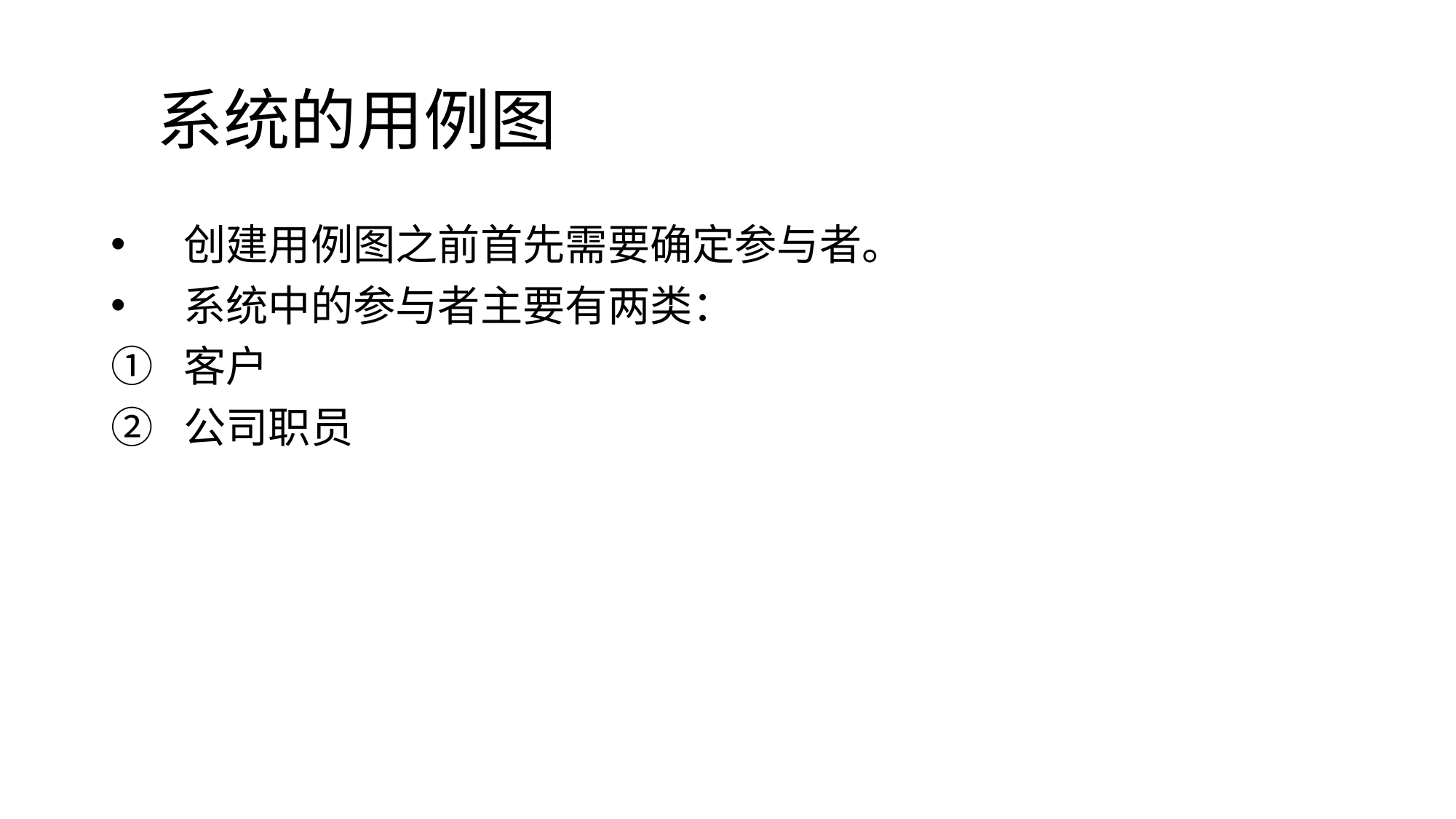

# 系统的用例图
创建用例图之前首先需要确定参与者。
系统中的参与者主要有两类：
客户
公司职员